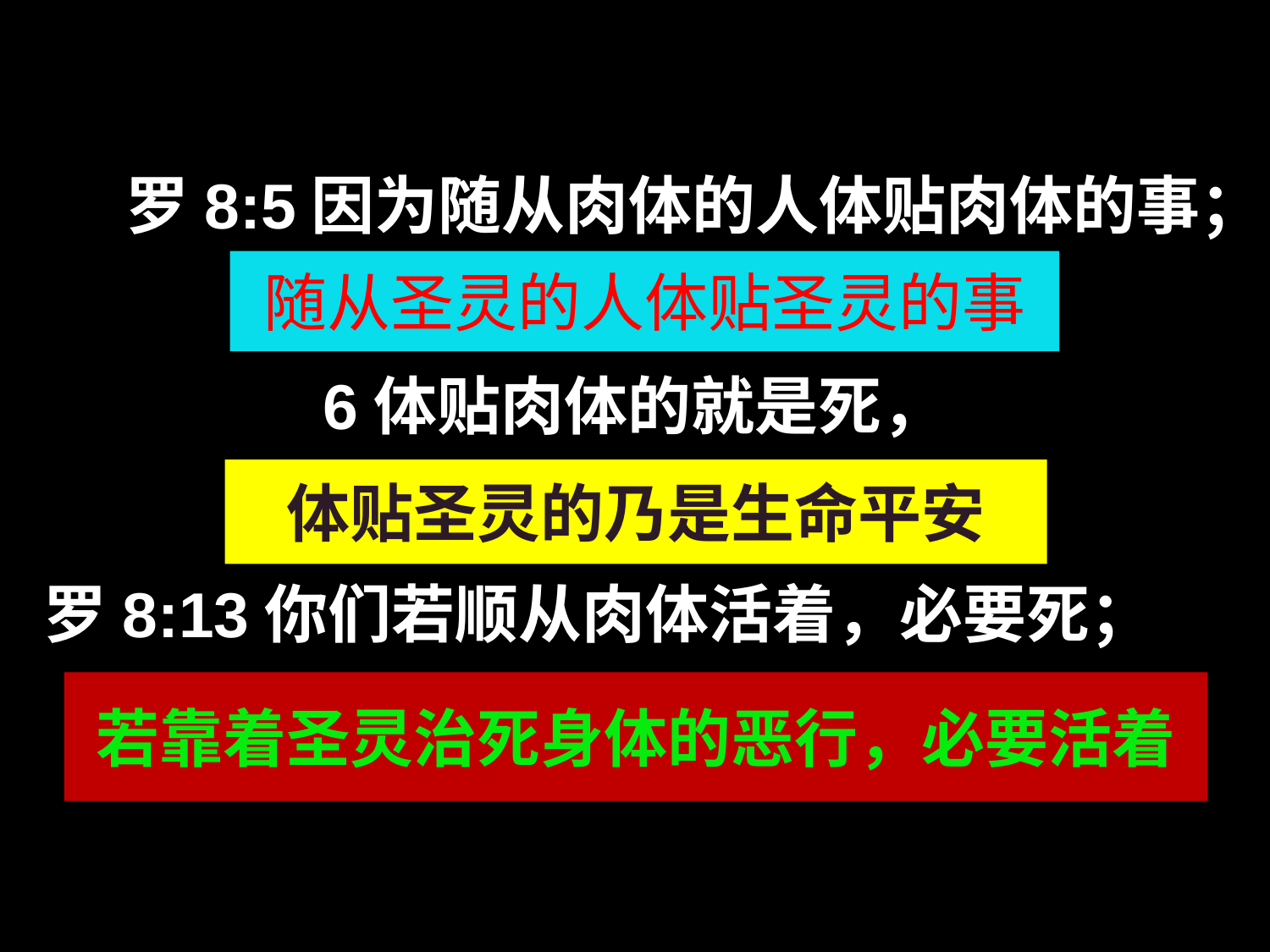

#
   罗8:5因为随从肉体的人体贴肉体的事；

6体贴肉体的就是死，

罗8:13你们若顺从肉体活着，必要死；

随从圣灵的人体贴圣灵的事
体贴圣灵的乃是生命平安
若靠着圣灵治死身体的恶行，必要活着
23